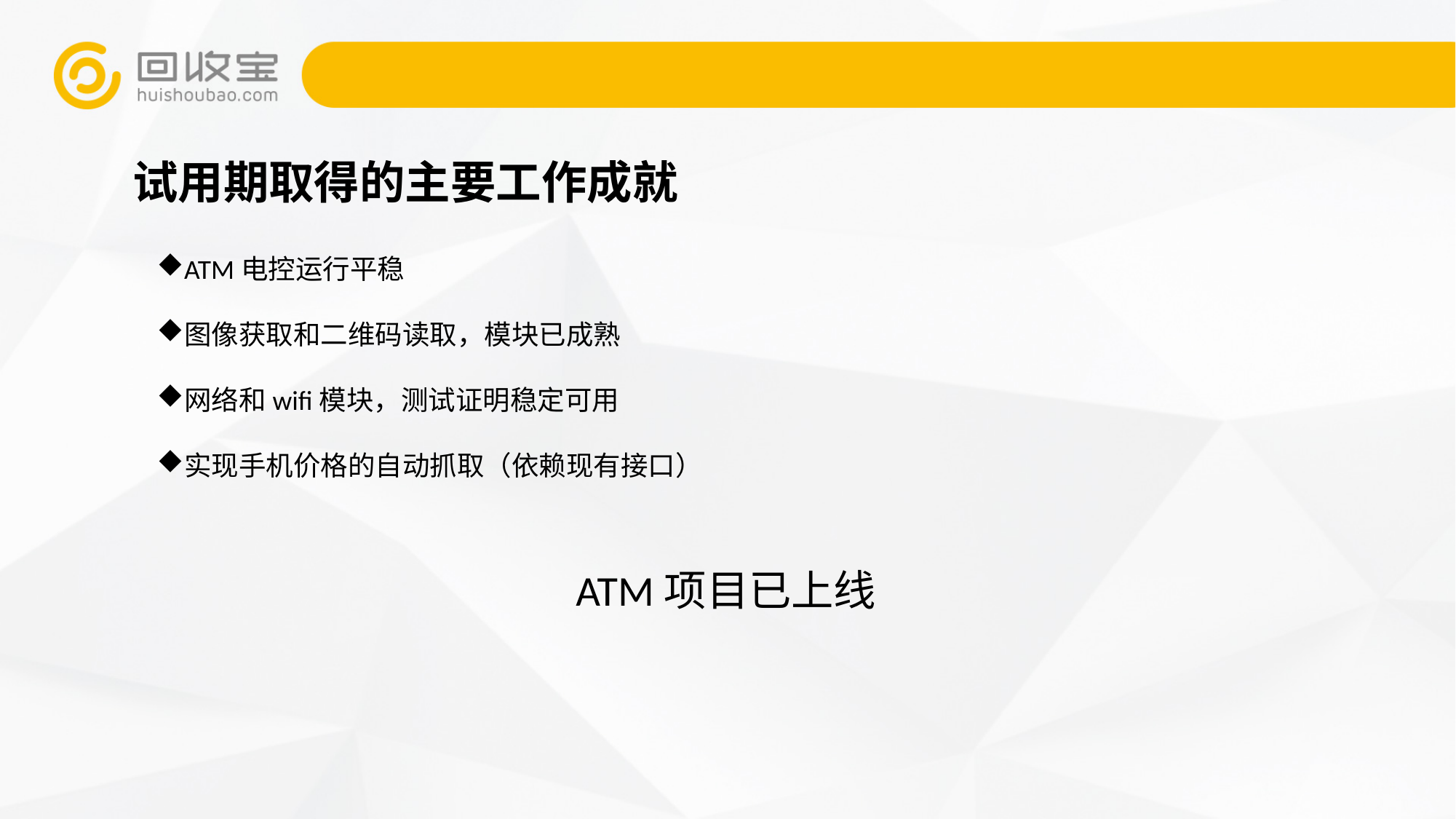

试用期取得的主要工作成就
ATM电控运行平稳

图像获取和二维码读取，模块已成熟

网络和wifi模块，测试证明稳定可用

实现手机价格的自动抓取（依赖现有接口）
ATM项目已上线